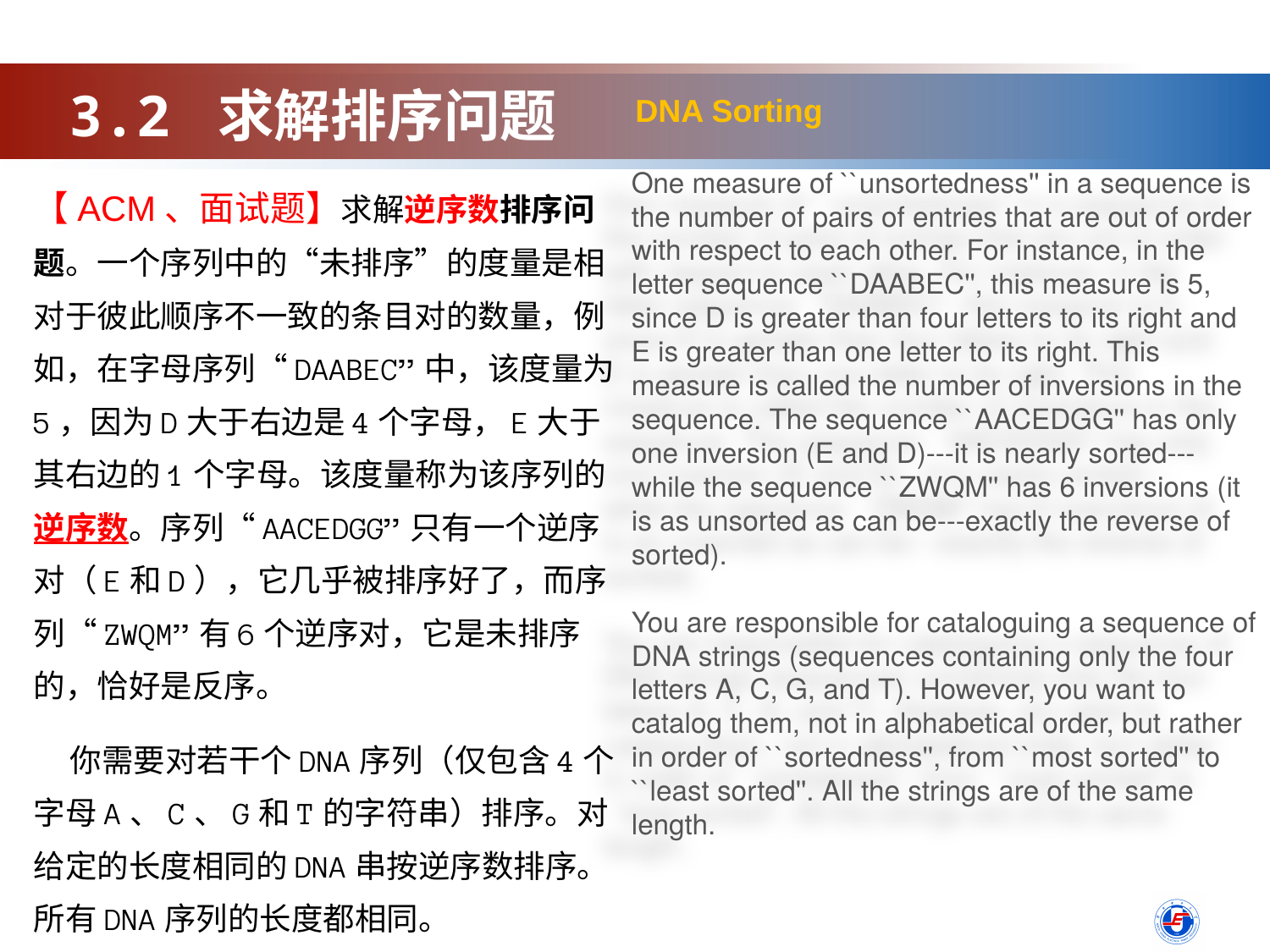

3.2 求解排序问题
DNA Sorting
One measure of ``unsortedness'' in a sequence is the number of pairs of entries that are out of order with respect to each other. For instance, in the letter sequence ``DAABEC'', this measure is 5, since D is greater than four letters to its right and E is greater than one letter to its right. This measure is called the number of inversions in the sequence. The sequence ``AACEDGG'' has only one inversion (E and D)---it is nearly sorted---while the sequence ``ZWQM'' has 6 inversions (it is as unsorted as can be---exactly the reverse of sorted). 
You are responsible for cataloguing a sequence of DNA strings (sequences containing only the four letters A, C, G, and T). However, you want to catalog them, not in alphabetical order, but rather in order of ``sortedness'', from ``most sorted'' to ``least sorted''. All the strings are of the same length.
【ACM、面试题】求解逆序数排序问题。一个序列中的“未排序”的度量是相对于彼此顺序不一致的条目对的数量，例如，在字母序列“DAABEC”中，该度量为5，因为D大于右边是4个字母，E大于其右边的1个字母。该度量称为该序列的逆序数。序列“AACEDGG”只有一个逆序对（E和D），它几乎被排序好了，而序列“ZWQM”有6个逆序对，它是未排序的，恰好是反序。
    你需要对若干个DNA序列（仅包含4个字母A、C、G和T的字符串）排序。对给定的长度相同的DNA串按逆序数排序。所有DNA序列的长度都相同。